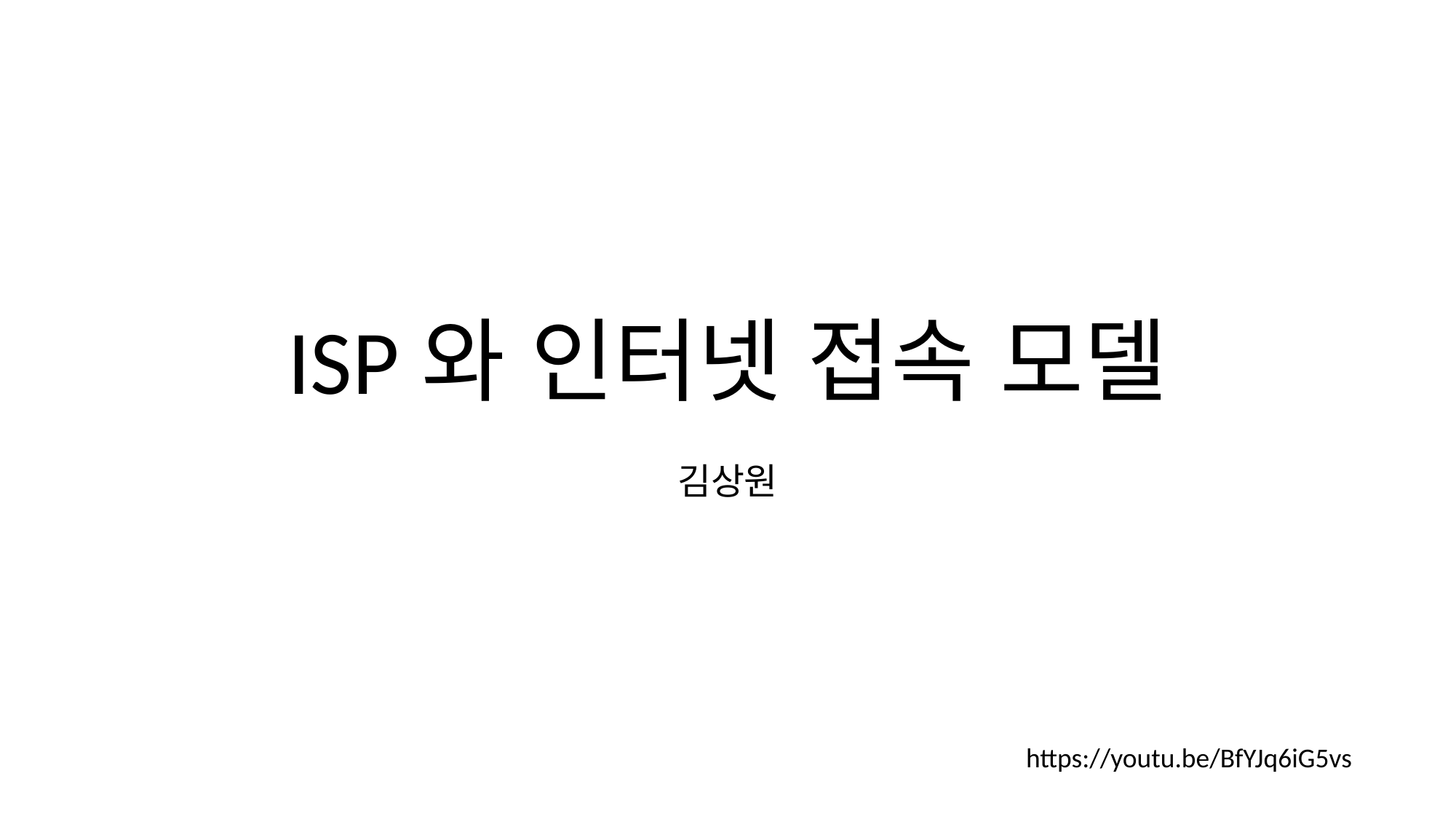

# ISP와 인터넷 접속 모델
김상원
https://youtu.be/BfYJq6iG5vs